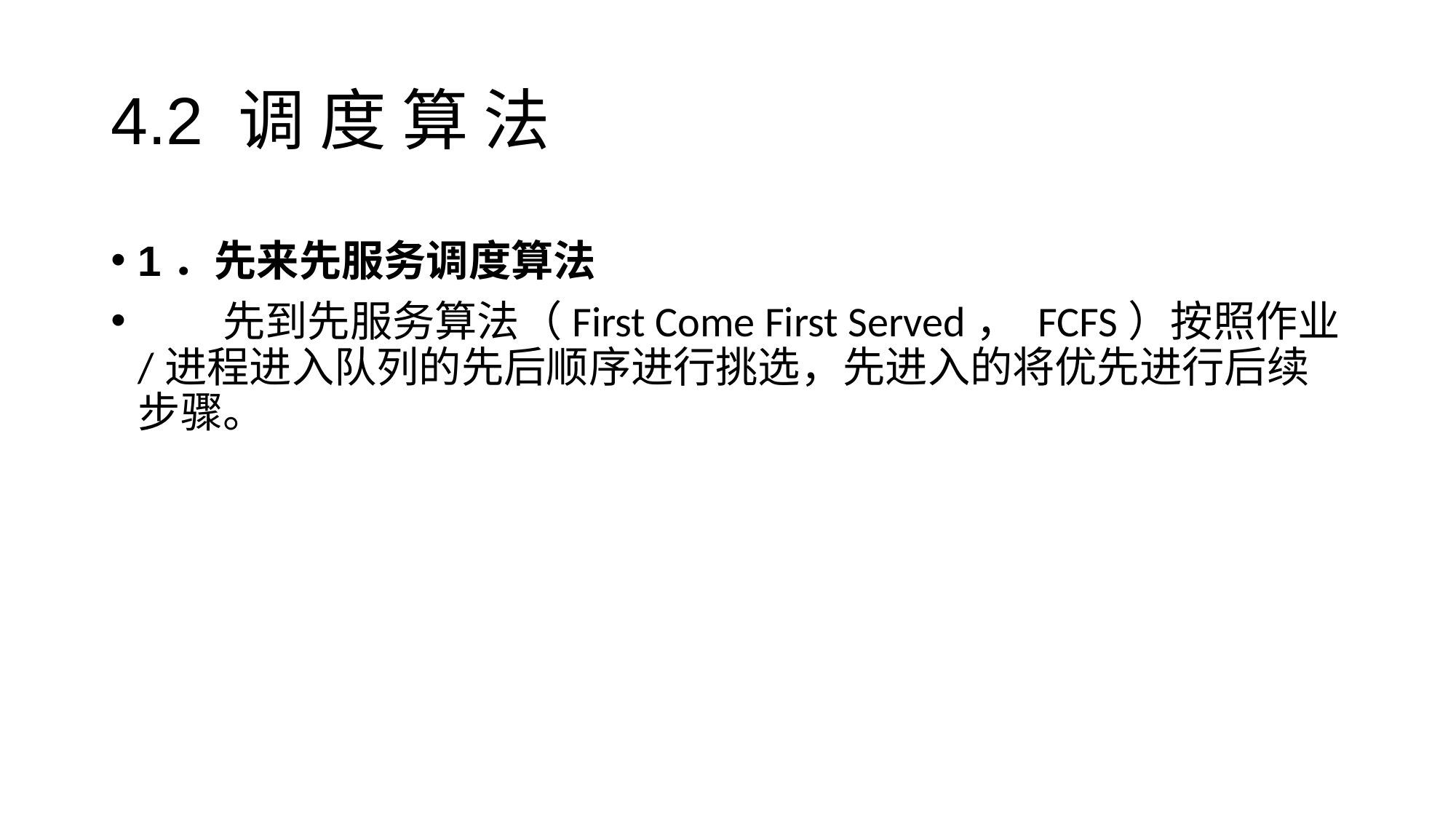

4.2 调 度 算 法
1．先来先服务调度算法
　　先到先服务算法（First Come First Served， FCFS）按照作业/进程进入队列的先后顺序进行挑选，先进入的将优先进行后续步骤。
1